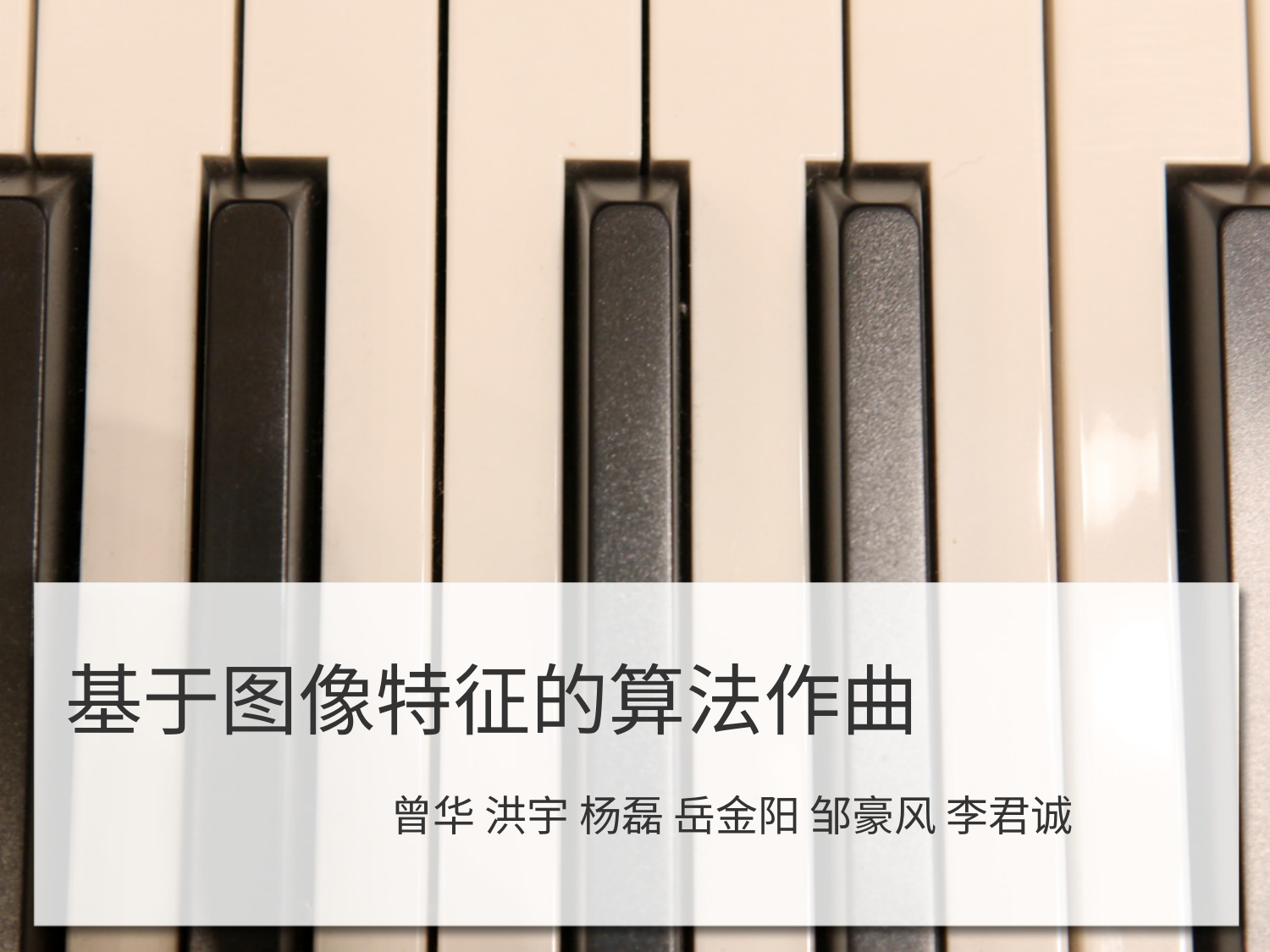

基于图像特征的算法作曲
  曾华 洪宇 杨磊 岳金阳 邹豪风 李君诚